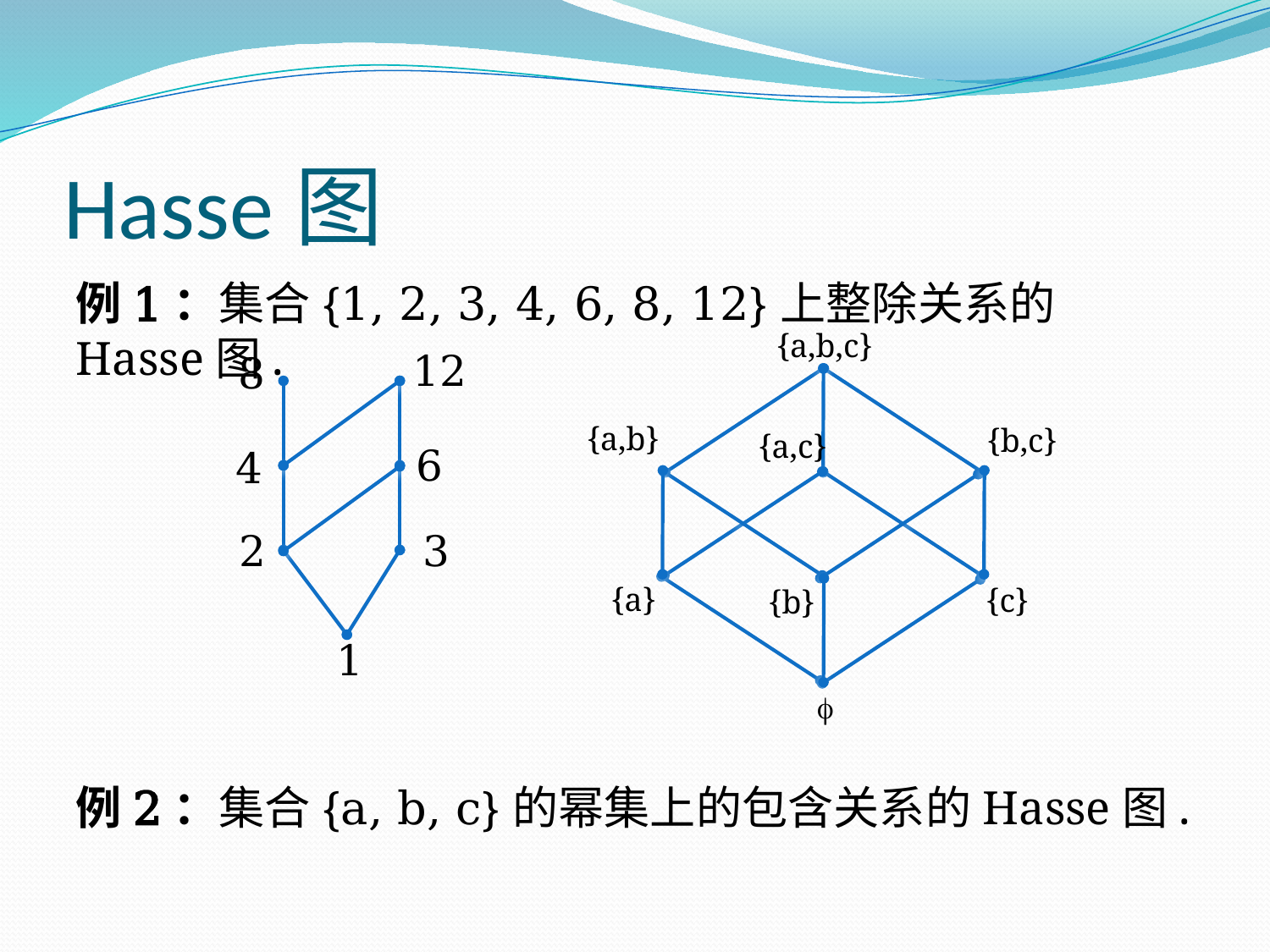

# Hasse图
例1：集合{1, 2, 3, 4, 6, 8, 12}上整除关系的Hasse图.

例2：集合{a, b, c}的幂集上的包含关系的Hasse图.

{a,b,c}
12
8
6
4
2
3
1
{a,b}
{b,c}
{a,c}
{a}
{c}
{b}
φ